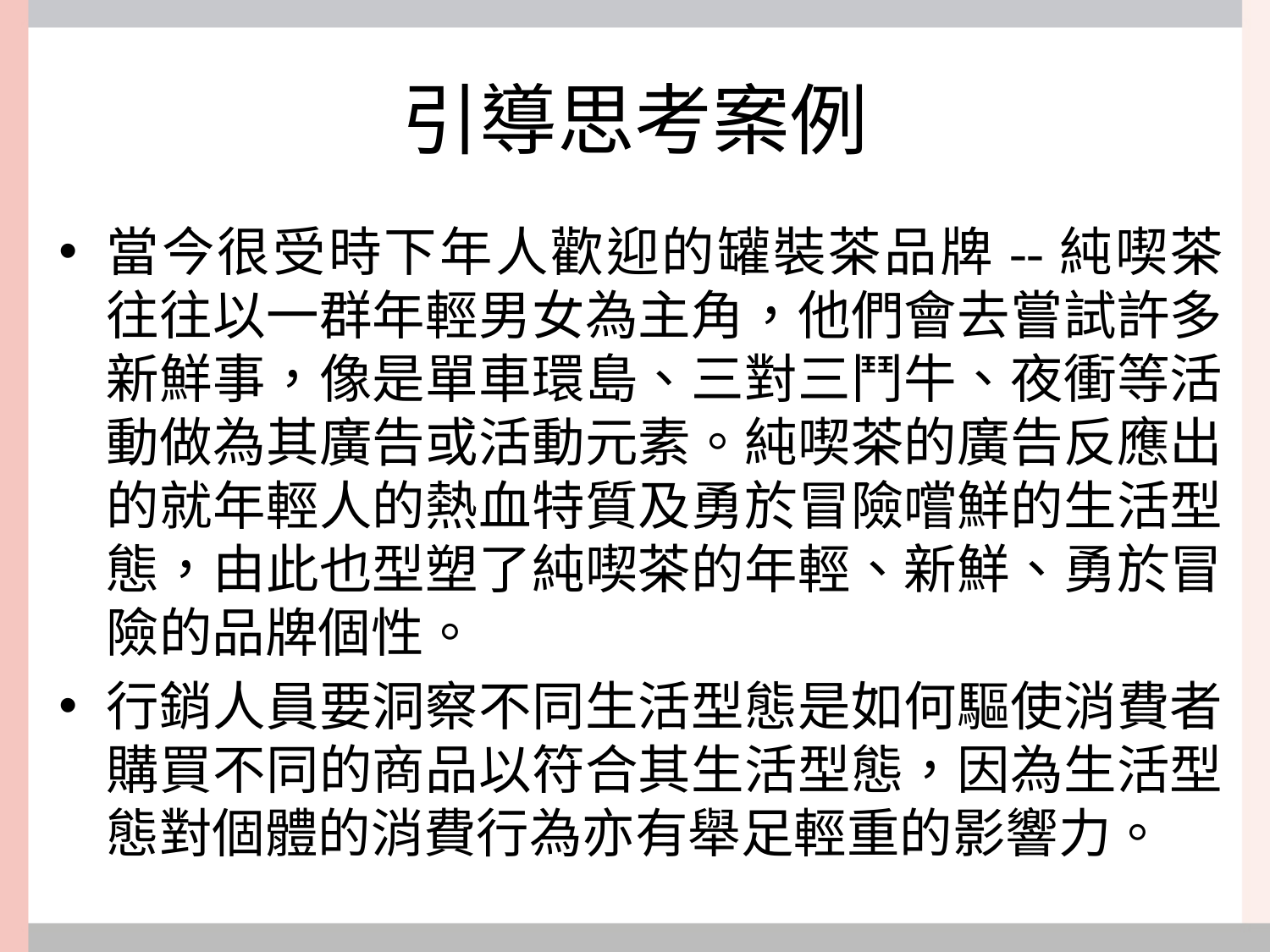

# 引導思考案例
當今很受時下年人歡迎的罐裝茶品牌--純喫茶往往以一群年輕男女為主角，他們會去嘗試許多新鮮事，像是單車環島、三對三鬥牛、夜衝等活動做為其廣告或活動元素。純喫茶的廣告反應出的就年輕人的熱血特質及勇於冒險嚐鮮的生活型態，由此也型塑了純喫茶的年輕、新鮮、勇於冒險的品牌個性。
行銷人員要洞察不同生活型態是如何驅使消費者購買不同的商品以符合其生活型態，因為生活型態對個體的消費行為亦有舉足輕重的影響力。